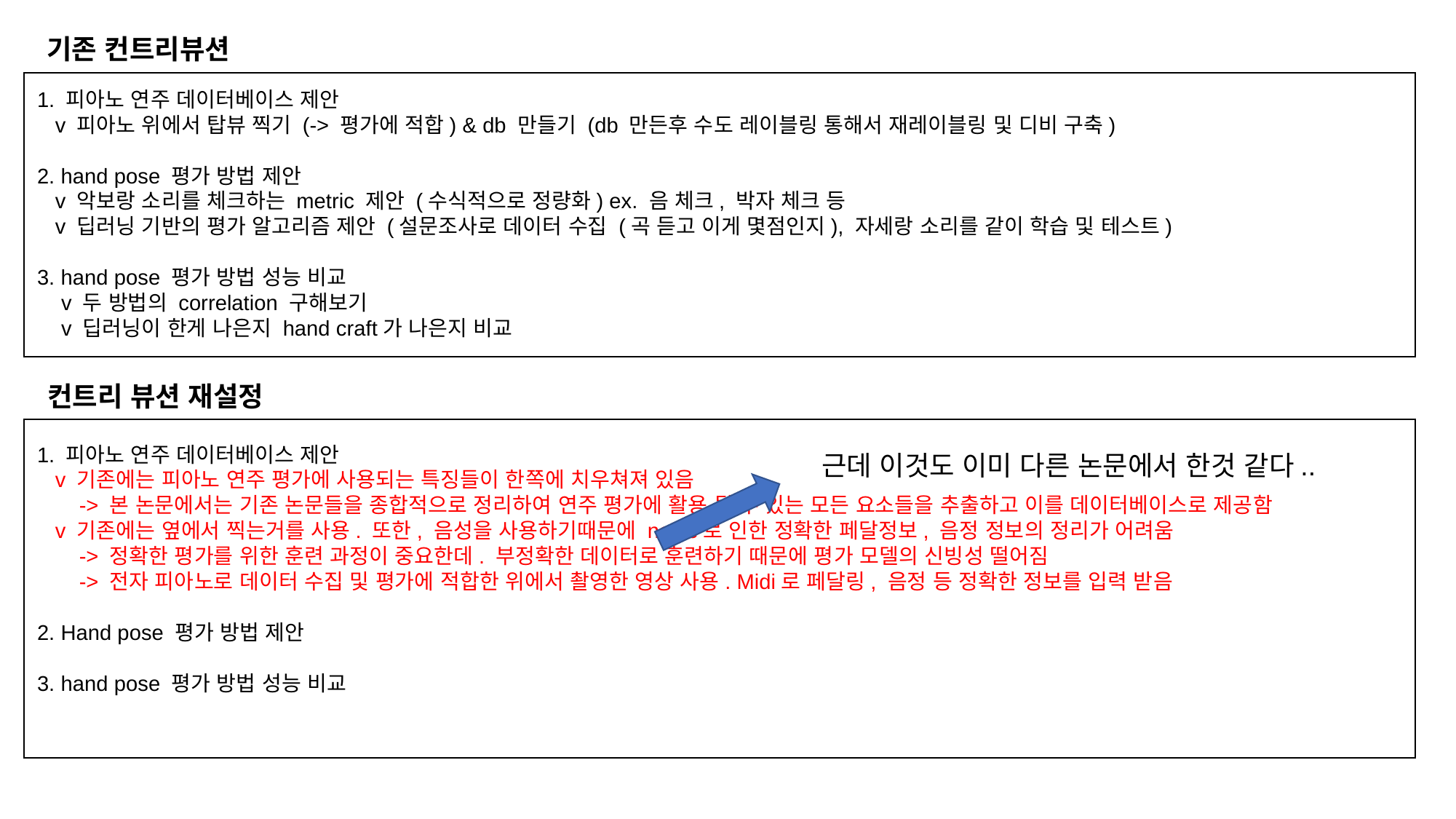

기존 컨트리뷰션

1. 피아노 연주 데이터베이스 제안
   v 피아노 위에서 탑뷰 찍기 (-> 평가에 적합) & db 만들기 (db 만든후 수도 레이블링 통해서 재레이블링 및 디비 구축)

2. hand pose 평가 방법 제안
   v 악보랑 소리를 체크하는 metric 제안 (수식적으로 정량화) ex. 음 체크, 박자 체크 등
   v 딥러닝 기반의 평가 알고리즘 제안 (설문조사로 데이터 수집 (곡 듣고 이게 몇점인지), 자세랑 소리를 같이 학습 및 테스트)

3. hand pose 평가 방법 성능 비교
    v 두 방법의 correlation 구해보기
    v 딥러닝이 한게 나은지 hand craft가 나은지 비교

컨트리 뷰션 재설정

1. 피아노 연주 데이터베이스 제안
   v 기존에는 피아노 연주 평가에 사용되는 특징들이 한쪽에 치우쳐져 있음
       -> 본 논문에서는 기존 논문들을 종합적으로 정리하여 연주 평가에 활용 될 수 있는 모든 요소들을 추출하고 이를 데이터베이스로 제공함
   v 기존에는 옆에서 찍는거를 사용. 또한, 음성을 사용하기때문에 noise로 인한 정확한 페달정보, 음정 정보의 정리가 어려움
       -> 정확한 평가를 위한 훈련 과정이 중요한데. 부정확한 데이터로 훈련하기 때문에 평가 모델의 신빙성 떨어짐
       -> 전자 피아노로 데이터 수집 및 평가에 적합한 위에서 촬영한 영상 사용. Midi로 페달링, 음정 등 정확한 정보를 입력 받음

2. Hand pose 평가 방법 제안

3. hand pose 평가 방법 성능 비교

근데 이것도 이미 다른 논문에서 한것 같다..